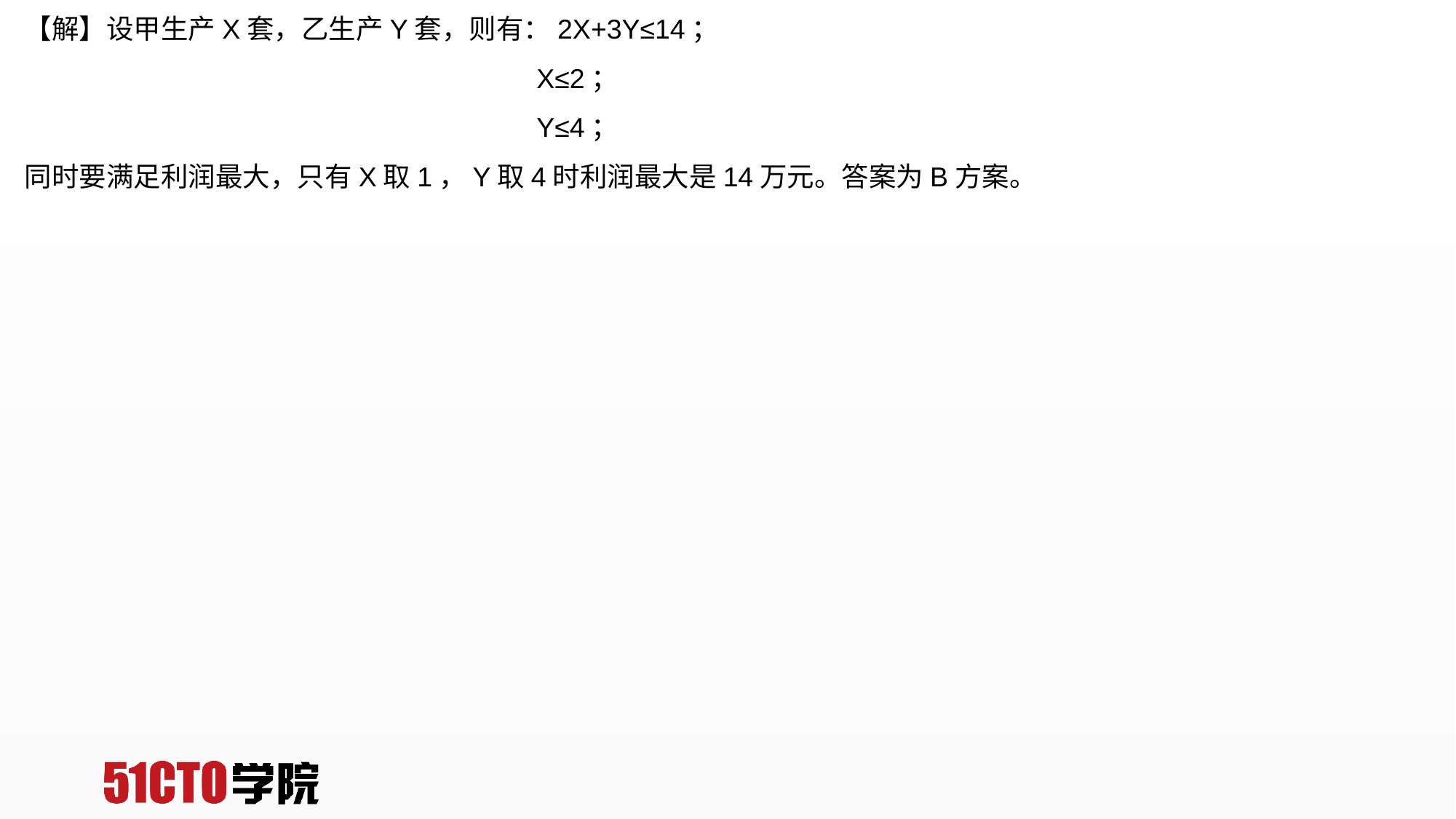

【解】设甲生产X套，乙生产Y套，则有：2X+3Y≤14；
                                                                   X≤2；
                                                                   Y≤4；
同时要满足利润最大，只有X取1，Y取4时利润最大是14万元。答案为B方案。